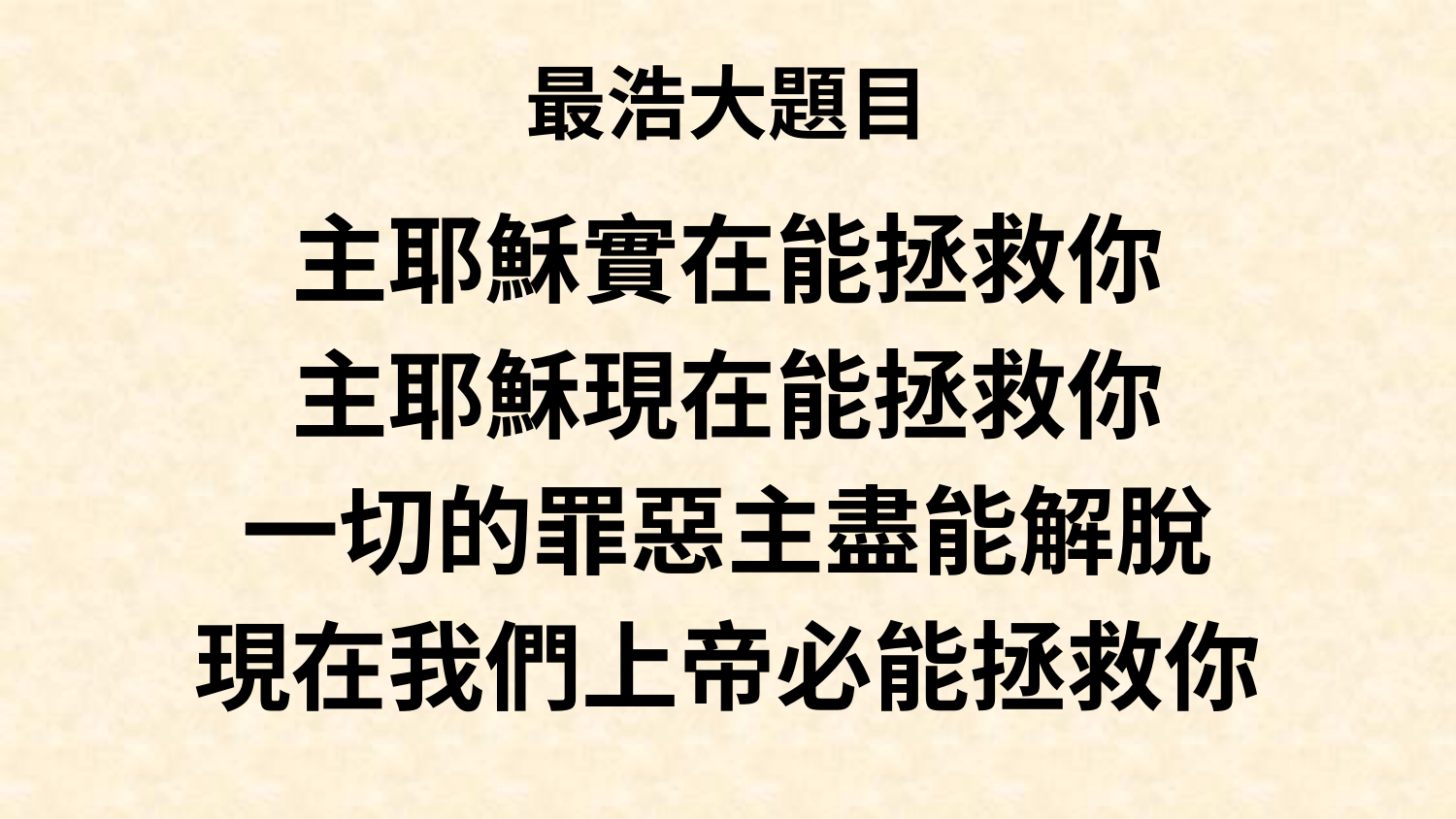

# 最浩大題目
主耶穌實在能拯救你
主耶穌現在能拯救你
一切的罪惡主盡能解脫
現在我們上帝必能拯救你